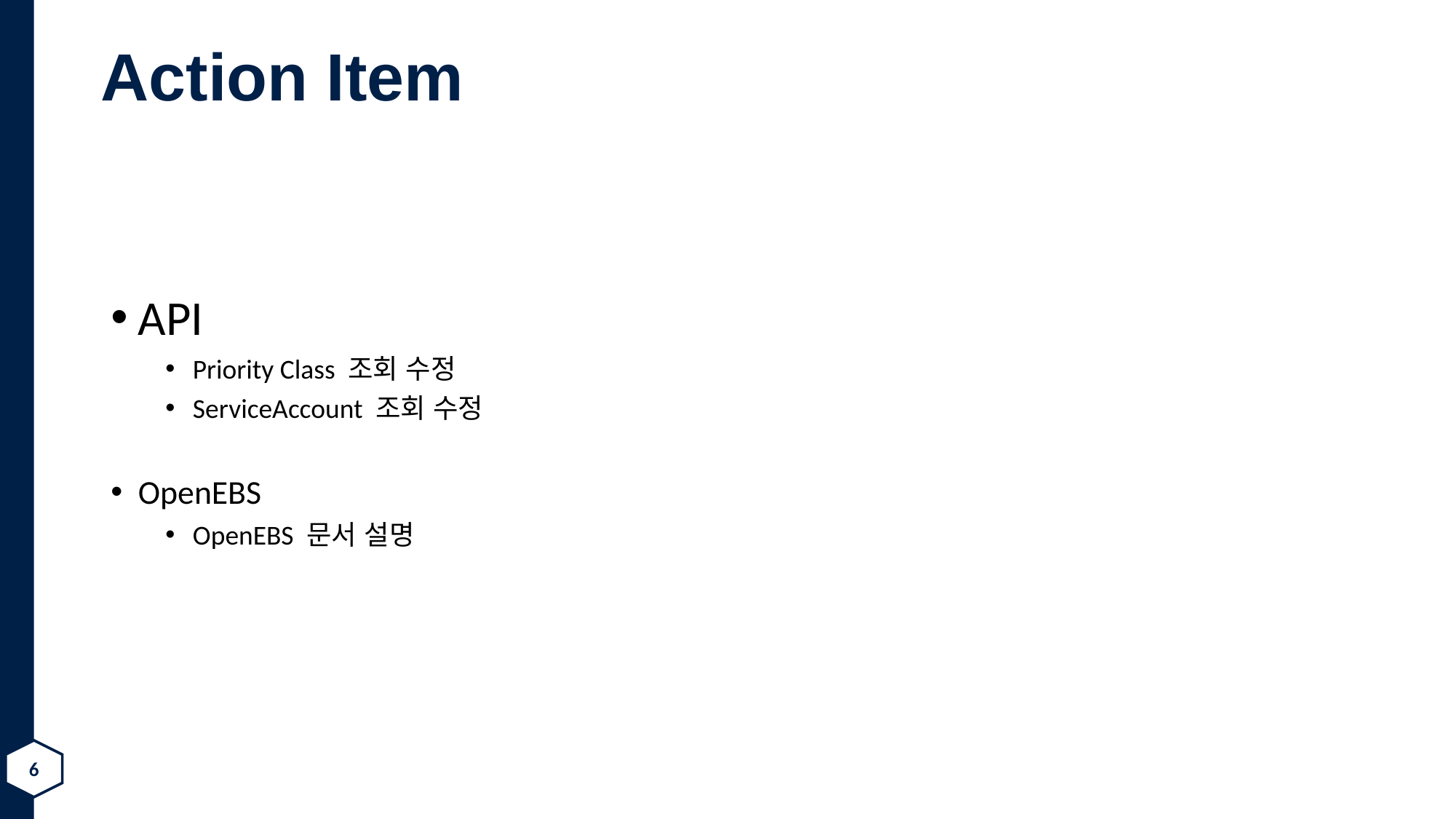

# Action Item

API
Priority Class 조회 수정
ServiceAccount 조회 수정

OpenEBS
OpenEBS 문서 설명